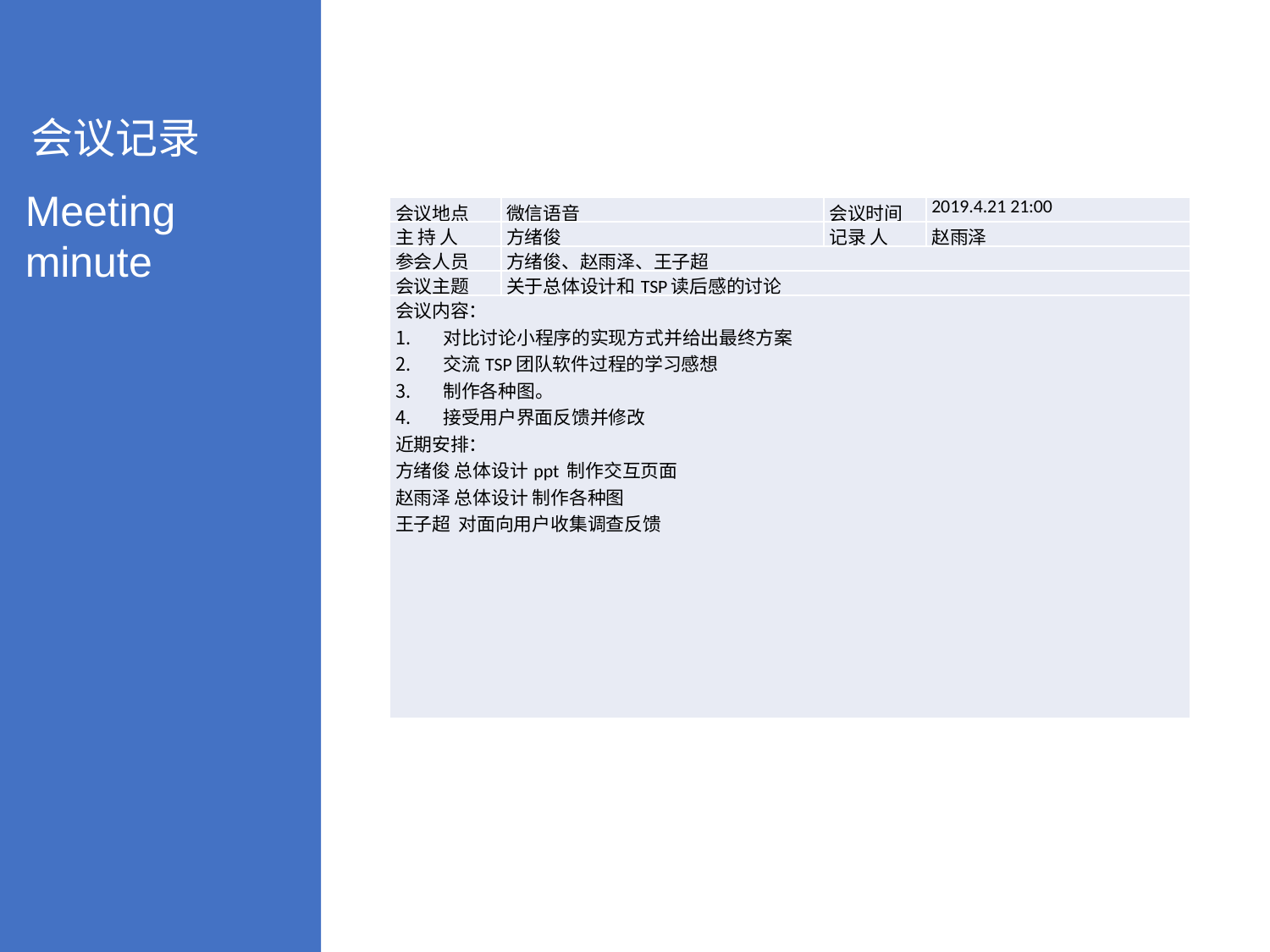

会议记录
Meeting minute
| 会议地点 | 微信语音 | 会议时间 | 2019.4.21 21:00 |
| --- | --- | --- | --- |
| 主 持 人 | 方绪俊 | 记录 人 | 赵雨泽 |
| 参会人员 | 方绪俊、赵雨泽、王子超 |  |  |
| 会议主题 | 关于总体设计和TSP读后感的讨论 |  |  |
| 会议内容： 对比讨论小程序的实现方式并给出最终方案 交流TSP团队软件过程的学习感想 制作各种图。 接受用户界面反馈并修改 近期安排： 方绪俊 总体设计ppt 制作交互页面 赵雨泽 总体设计 制作各种图 王子超 对面向用户收集调查反馈 |  |  |  |